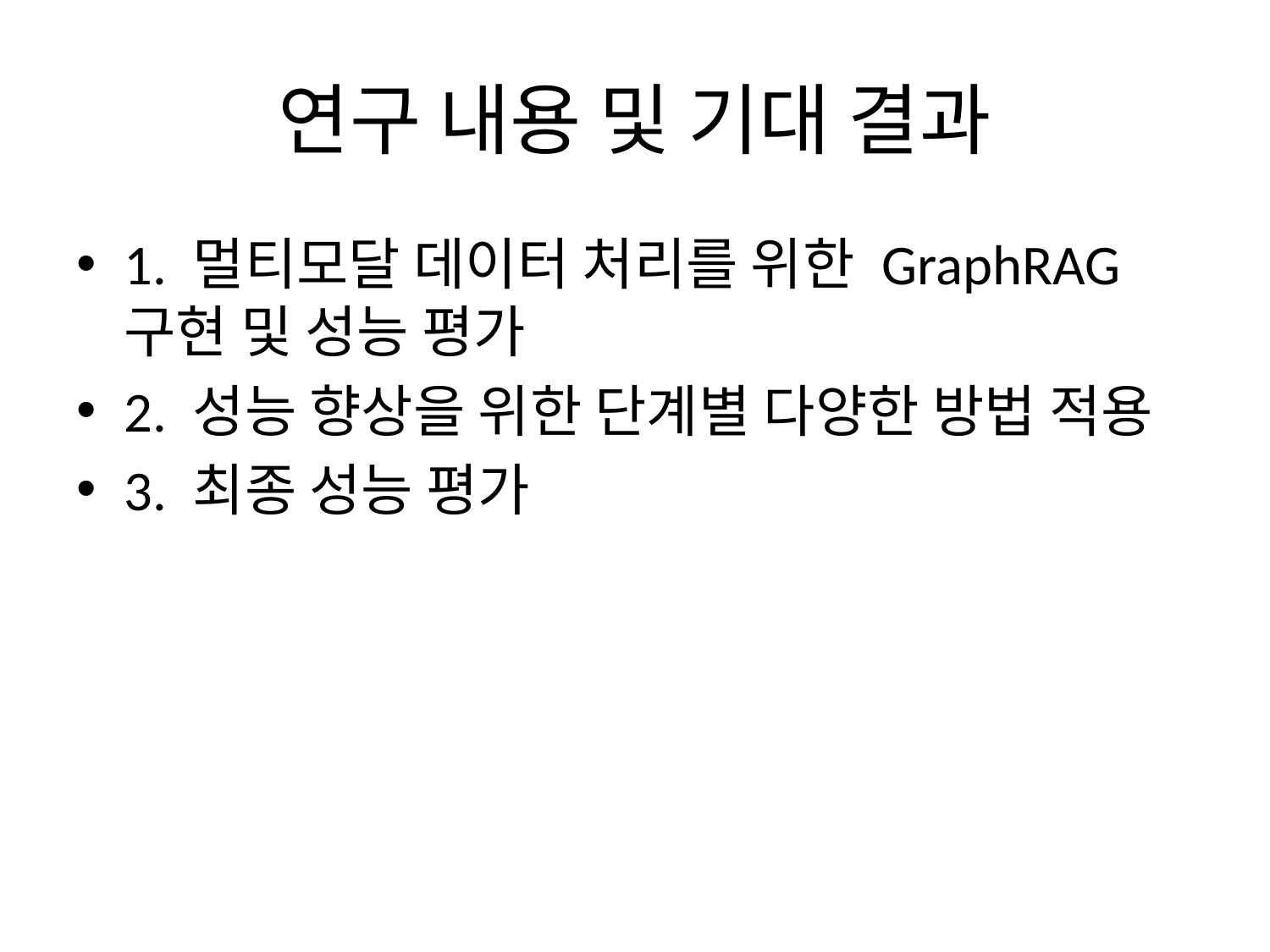

# 연구 내용 및 기대 결과
1. 멀티모달 데이터 처리를 위한 GraphRAG 구현 및 성능 평가
2. 성능 향상을 위한 단계별 다양한 방법 적용
3. 최종 성능 평가